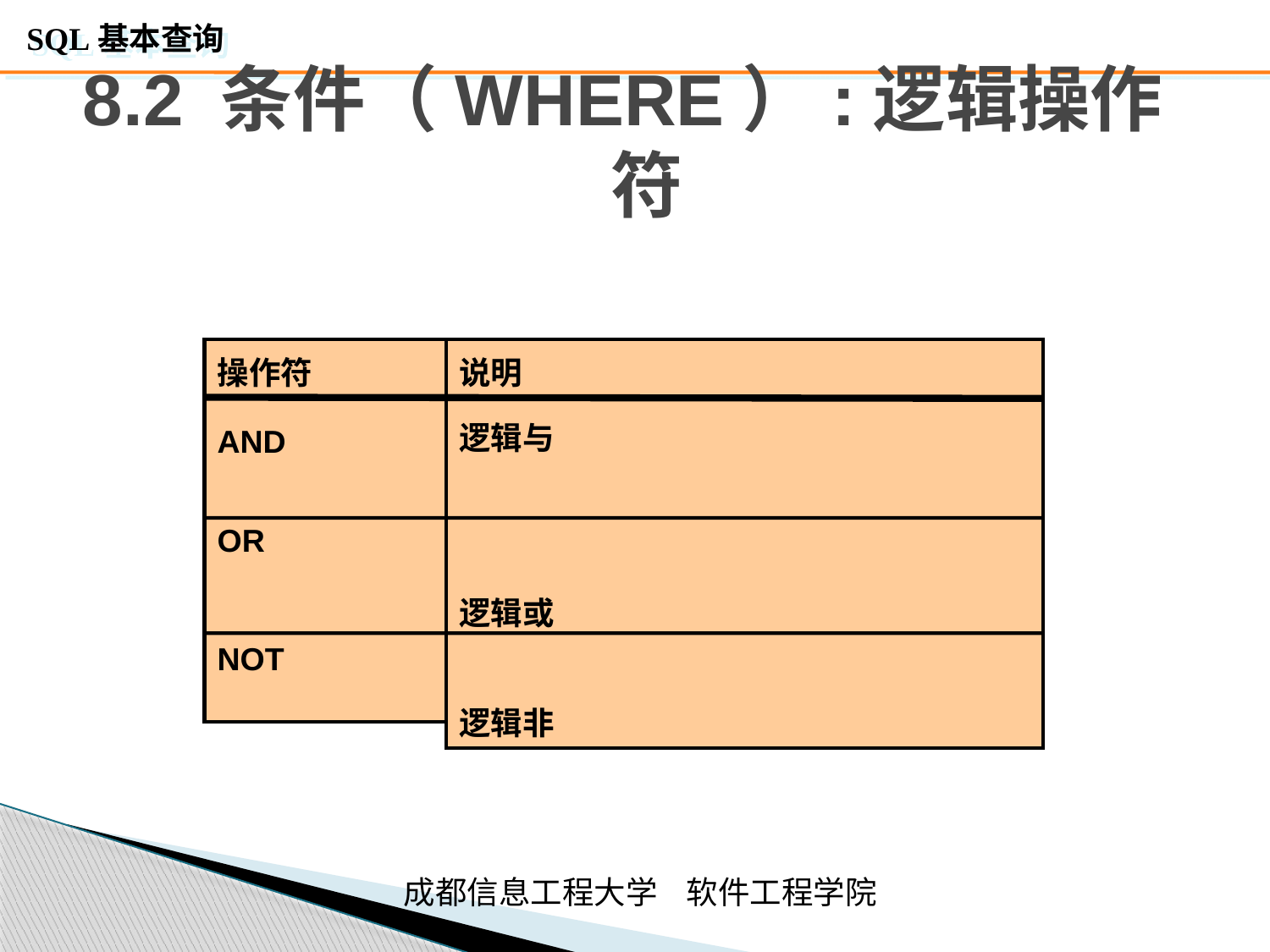

# 8.2 条件（WHERE）:逻辑操作符
操作符
AND
OR
NOT
说明
逻辑与

逻辑或
                                                                               逻辑非